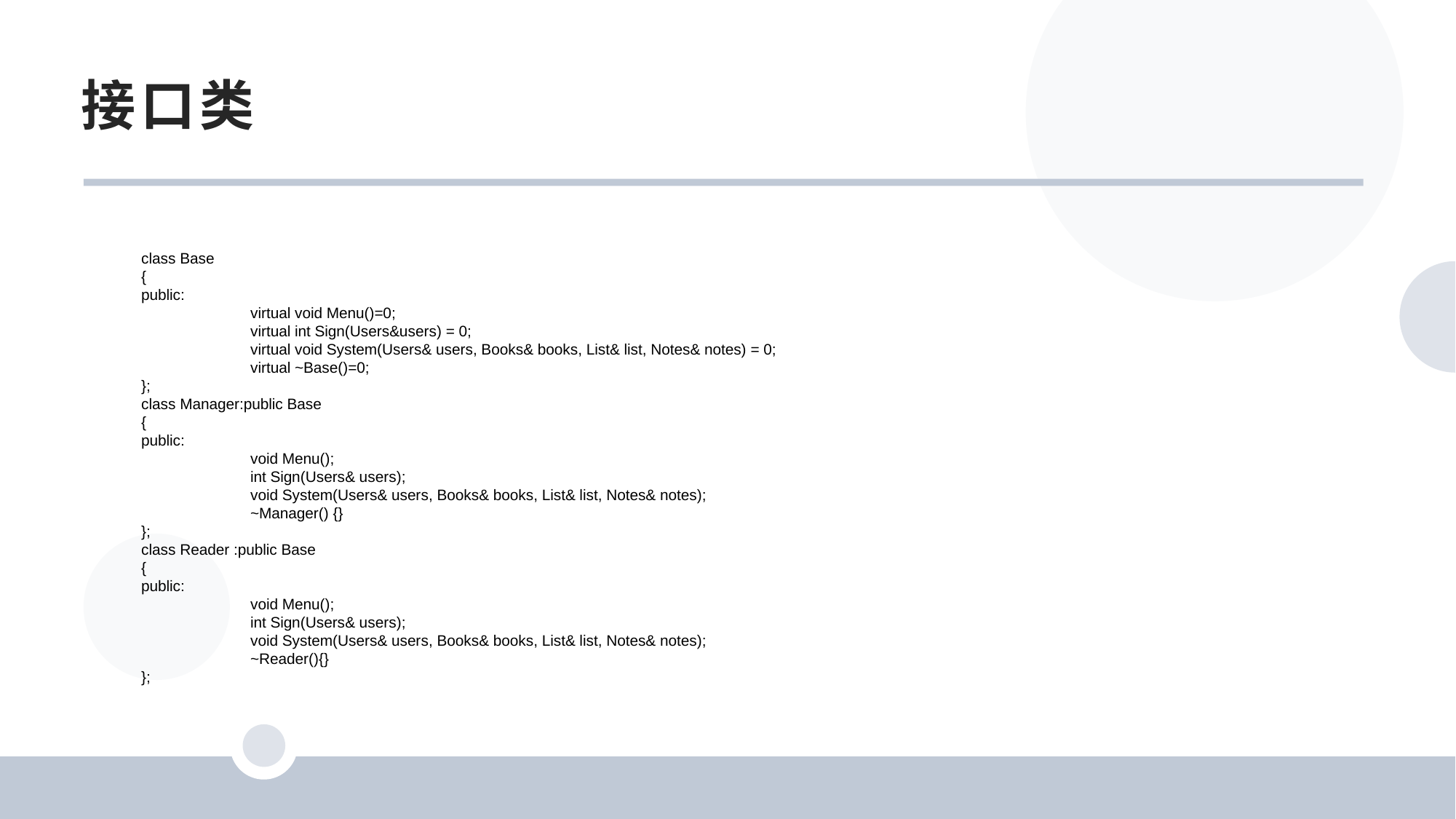

接口类

class Base
{
public:
	virtual void Menu()=0;
	virtual int Sign(Users&users) = 0;
	virtual void System(Users& users, Books& books, List& list, Notes& notes) = 0;
	virtual ~Base()=0;
};
class Manager:public Base
{
public:
	void Menu();
	int Sign(Users& users);
	void System(Users& users, Books& books, List& list, Notes& notes);
	~Manager() {}
};
class Reader :public Base
{
public:
	void Menu();
	int Sign(Users& users);
	void System(Users& users, Books& books, List& list, Notes& notes);
	~Reader(){}
};